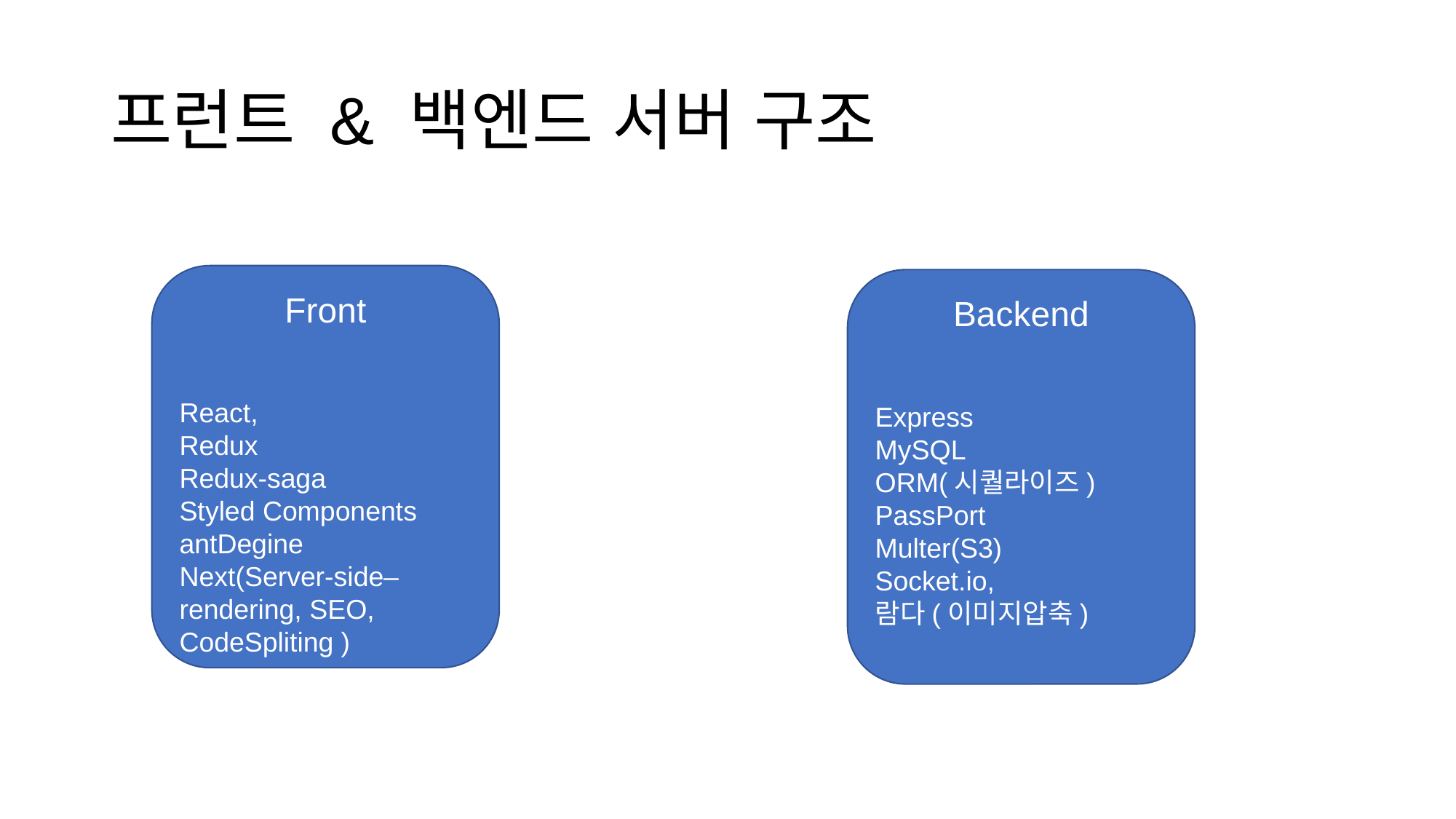

# 프런트 & 백엔드 서버 구조
Front

React,
Redux
Redux-saga
Styled Components
antDegine
Next(Server-side–rendering, SEO, CodeSpliting )

Backend

Express
MySQL
ORM(시퀄라이즈)
PassPort
Multer(S3)
Socket.io,
람다(이미지압축)